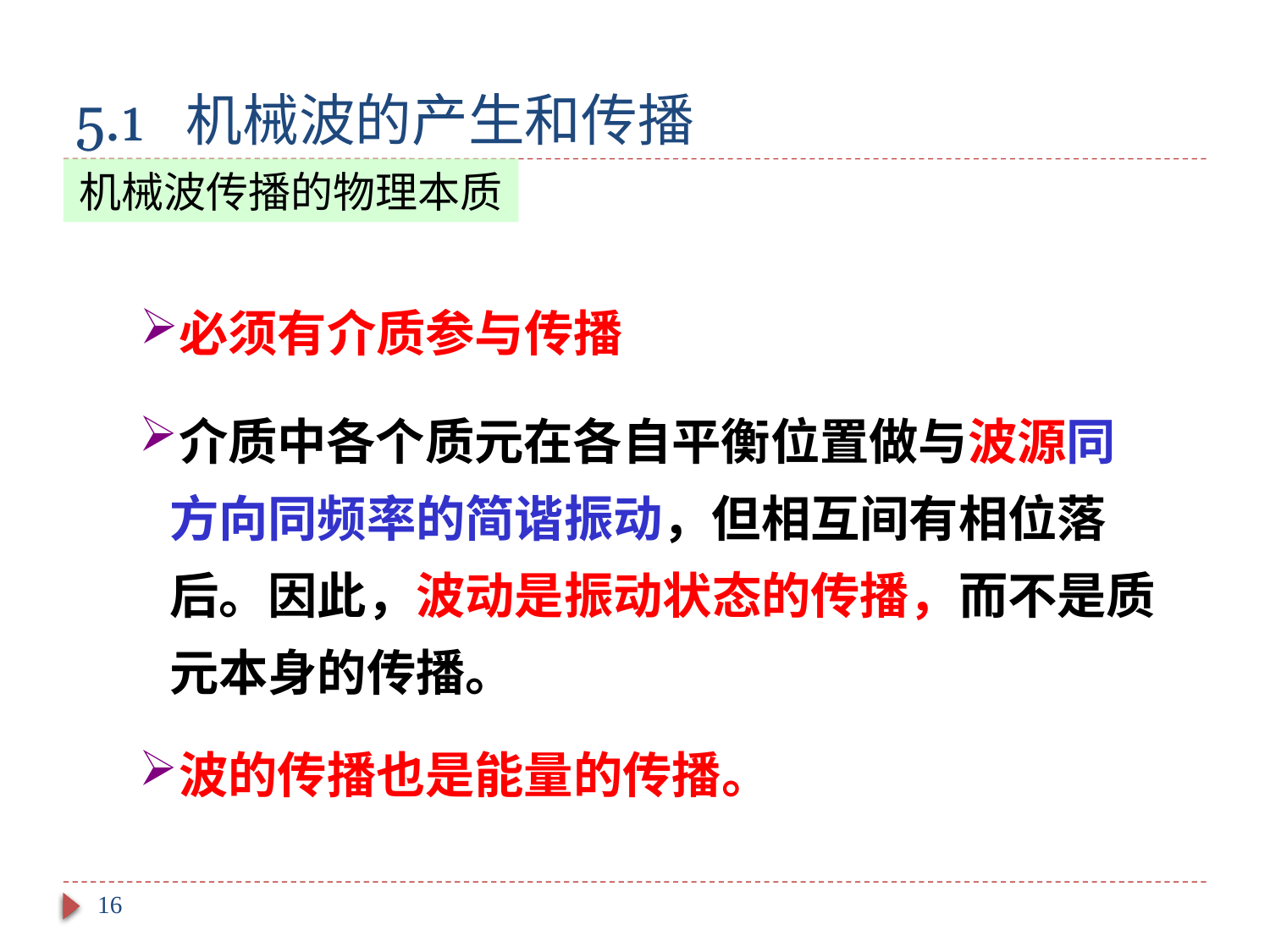

# 5.1  机械波的产生和传播
机械波传播的物理本质
必须有介质参与传播
介质中各个质元在各自平衡位置做与波源同方向同频率的简谐振动，但相互间有相位落后。因此，波动是振动状态的传播，而不是质元本身的传播。
波的传播也是能量的传播。
16